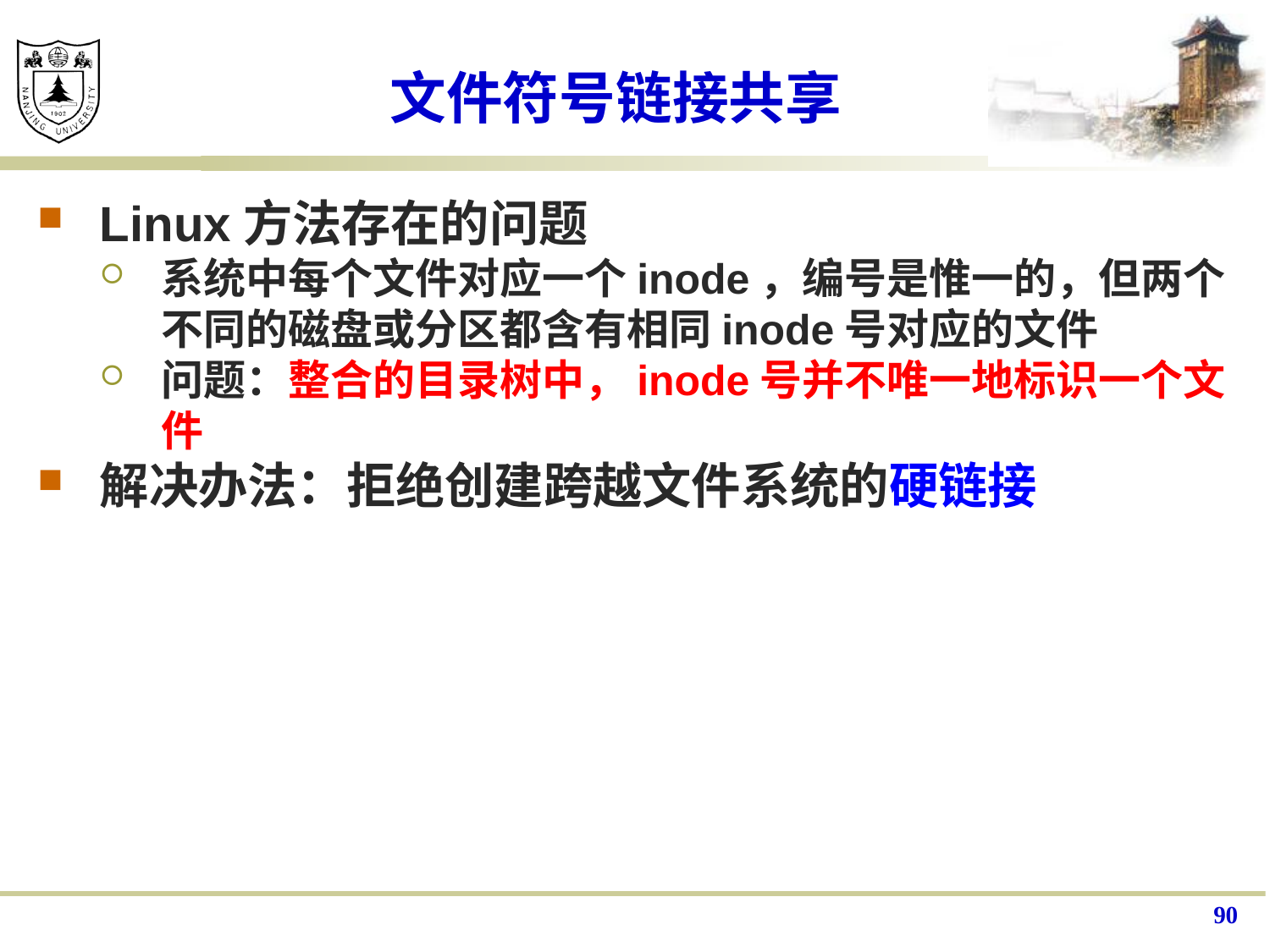

# 文件符号链接共享
Linux方法存在的问题
系统中每个文件对应一个inode，编号是惟一的，但两个不同的磁盘或分区都含有相同inode号对应的文件
问题：整合的目录树中，inode号并不唯一地标识一个文件
解决办法：拒绝创建跨越文件系统的硬链接

90